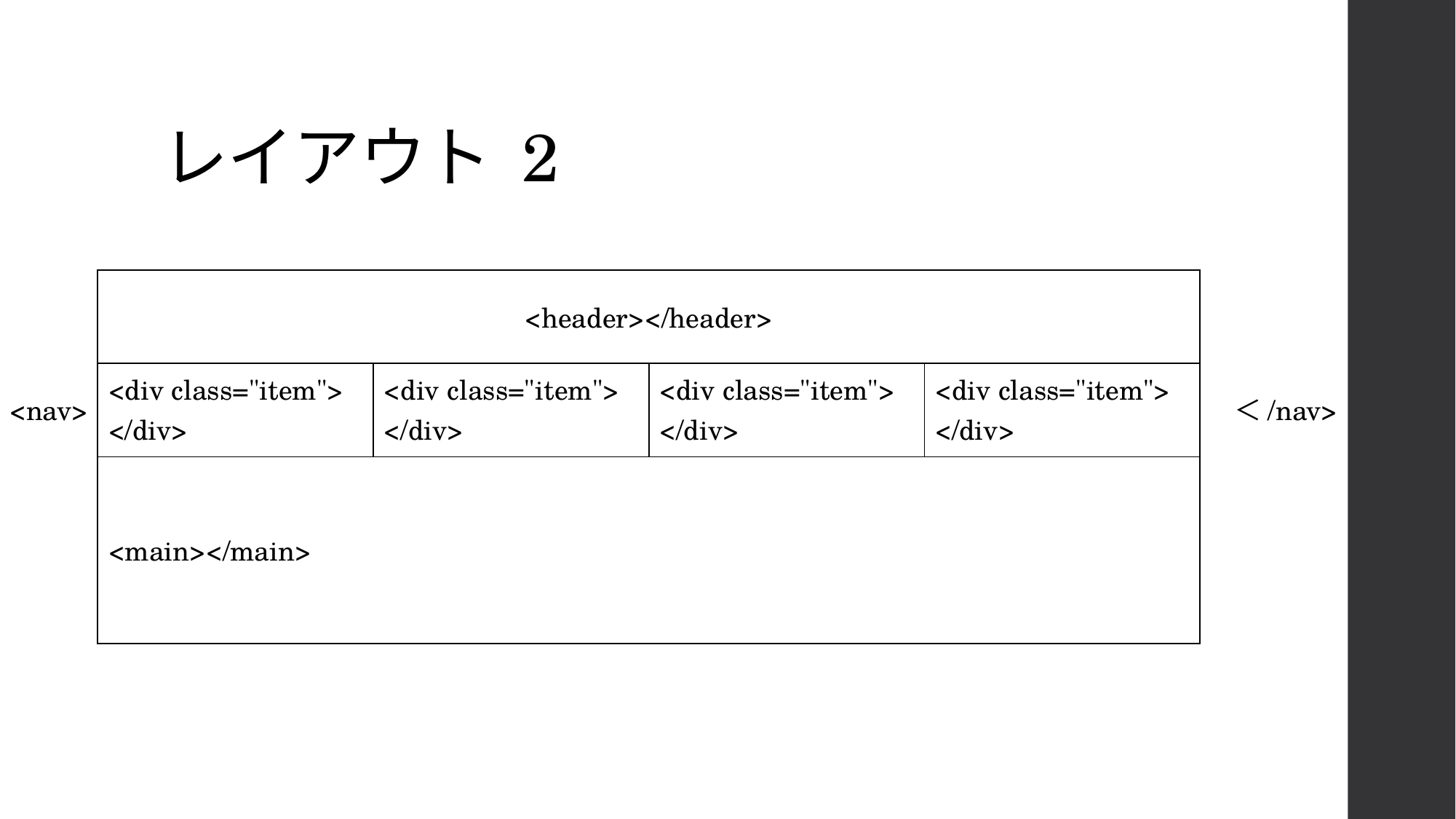

# レイアウト 2
| <header></header> |  |  |  |
| --- | --- | --- | --- |
| <div class="item"> </div> | <div class="item"> </div> | <div class="item"> </div> | <div class="item"> </div> |
| <main></main> |  |  |  |
<nav>
＜/nav>